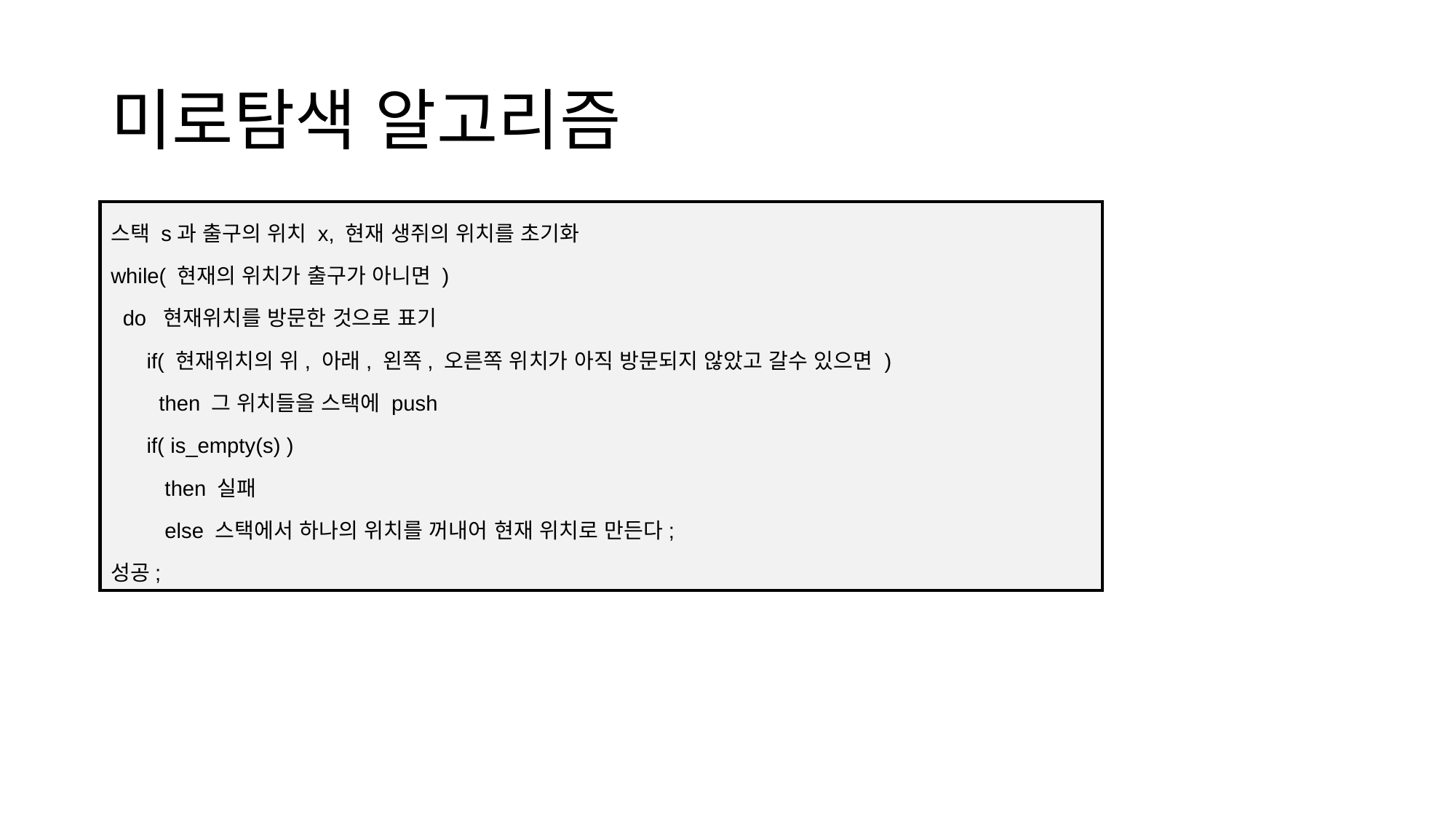

# 미로탐색 알고리즘
스택 s과 출구의 위치 x, 현재 생쥐의 위치를 초기화
while( 현재의 위치가 출구가 아니면 )
  do  현재위치를 방문한 것으로 표기
      if( 현재위치의 위, 아래, 왼쪽, 오른쪽 위치가 아직 방문되지 않았고 갈수 있으면 )
        then 그 위치들을 스택에 push
      if( is_empty(s) )
         then 실패
         else 스택에서 하나의 위치를 꺼내어 현재 위치로 만든다;
성공;